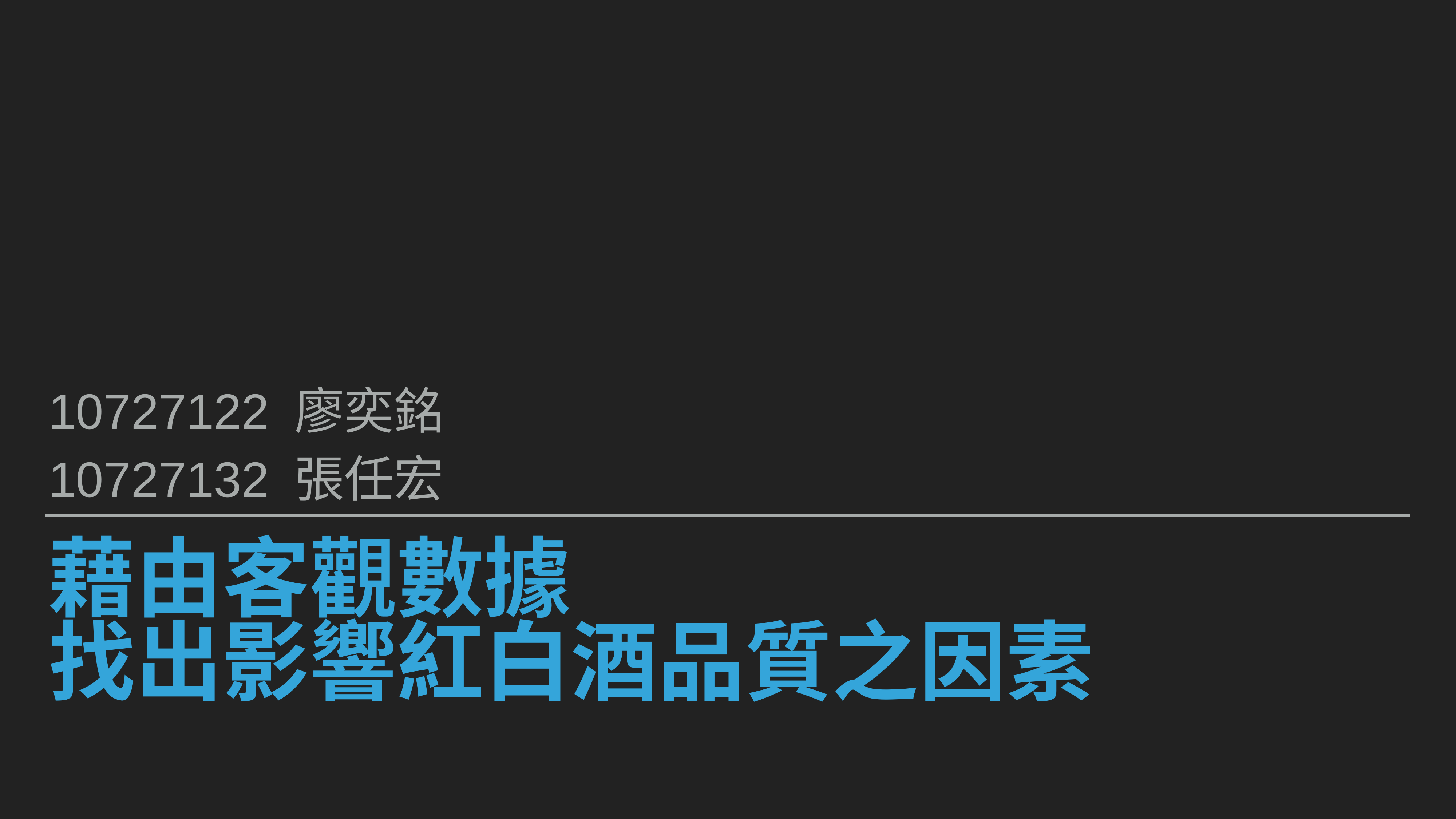

10727122 廖奕銘
10727132 張任宏
# 藉由客觀數據
找出影響紅白酒品質之因素